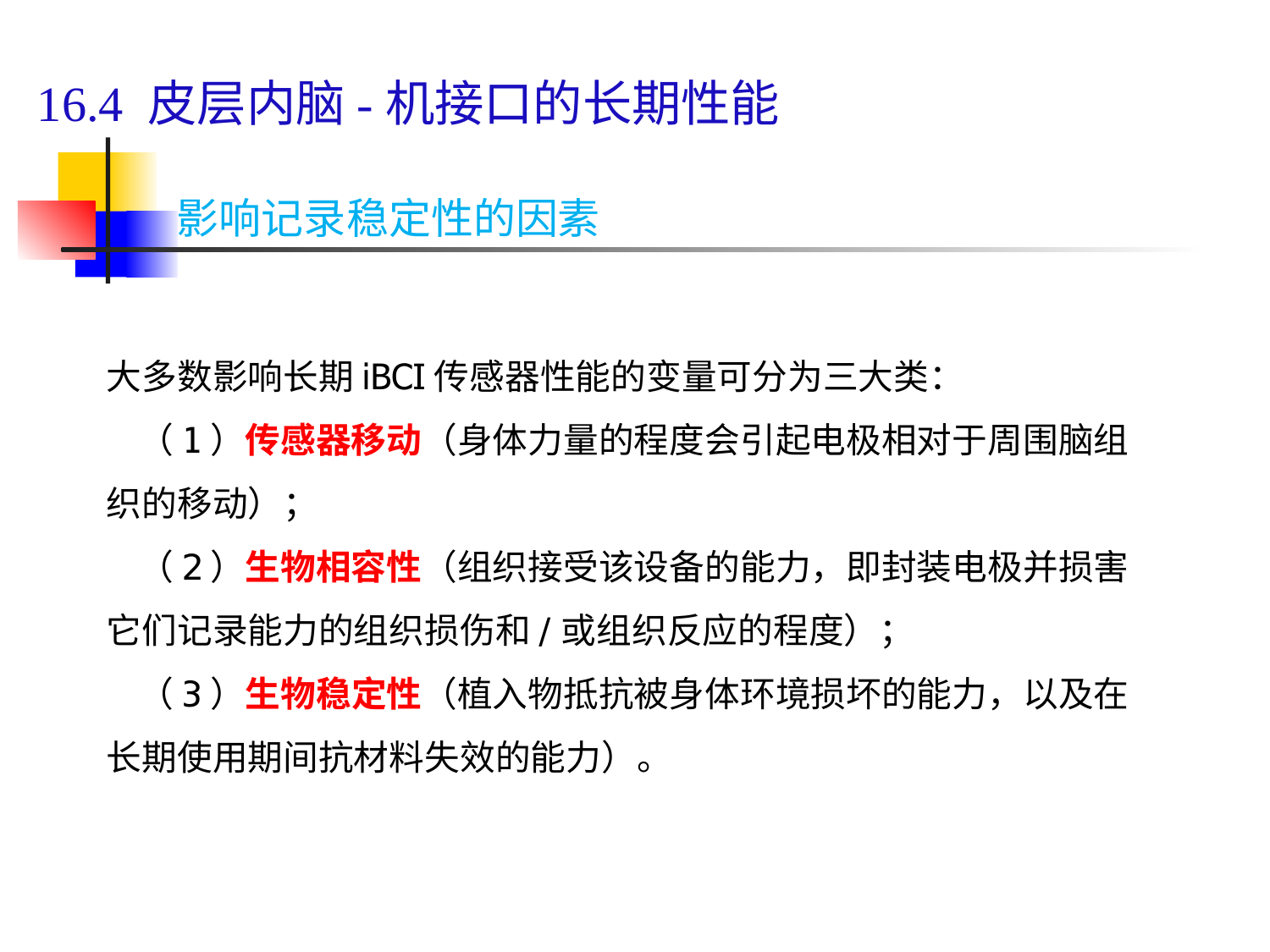

# 16.4 皮层内脑-机接口的长期性能
影响记录稳定性的因素
大多数影响长期iBCI传感器性能的变量可分为三大类：
   （1）传感器移动（身体力量的程度会引起电极相对于周围脑组织的移动）；
   （2）生物相容性（组织接受该设备的能力，即封装电极并损害它们记录能力的组织损伤和/或组织反应的程度）；
   （3）生物稳定性（植入物抵抗被身体环境损坏的能力，以及在长期使用期间抗材料失效的能力）。